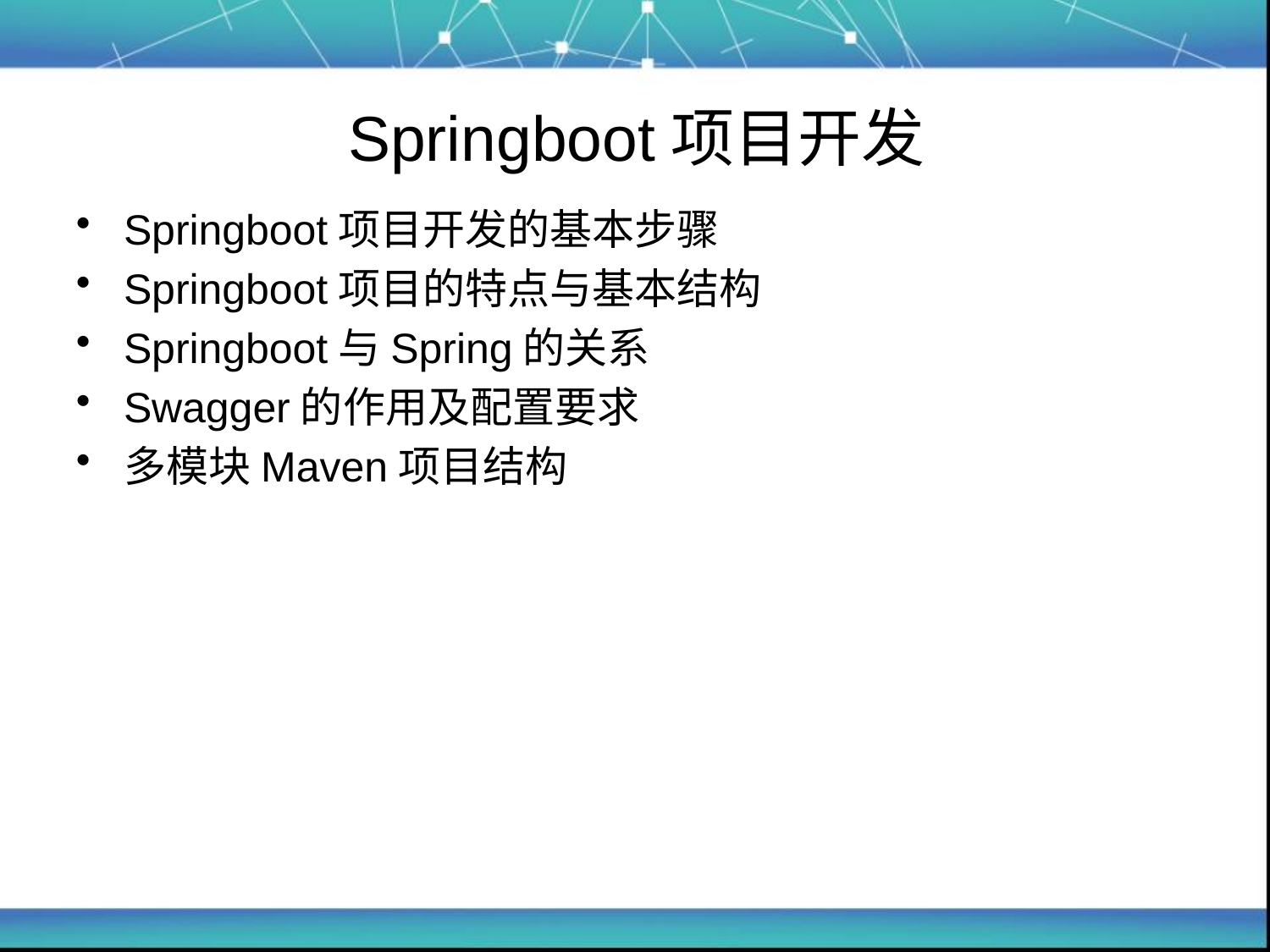

# Springboot项目开发
Springboot项目开发的基本步骤
Springboot项目的特点与基本结构
Springboot与Spring的关系
Swagger的作用及配置要求
多模块Maven项目结构